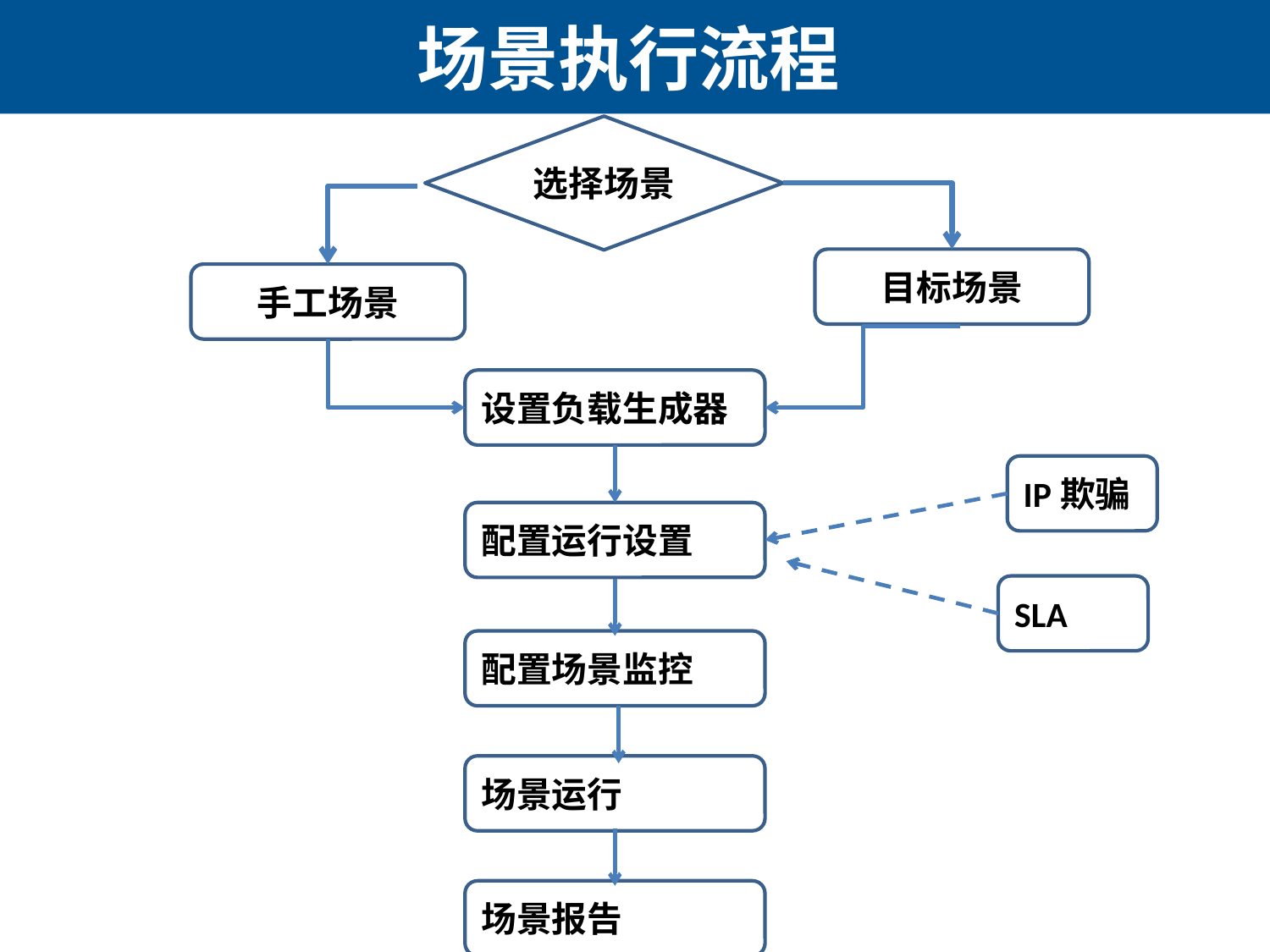

# 场景执行流程
选择场景
目标场景
手工场景
设置负载生成器
IP欺骗
配置运行设置
SLA
配置场景监控
场景运行
场景报告